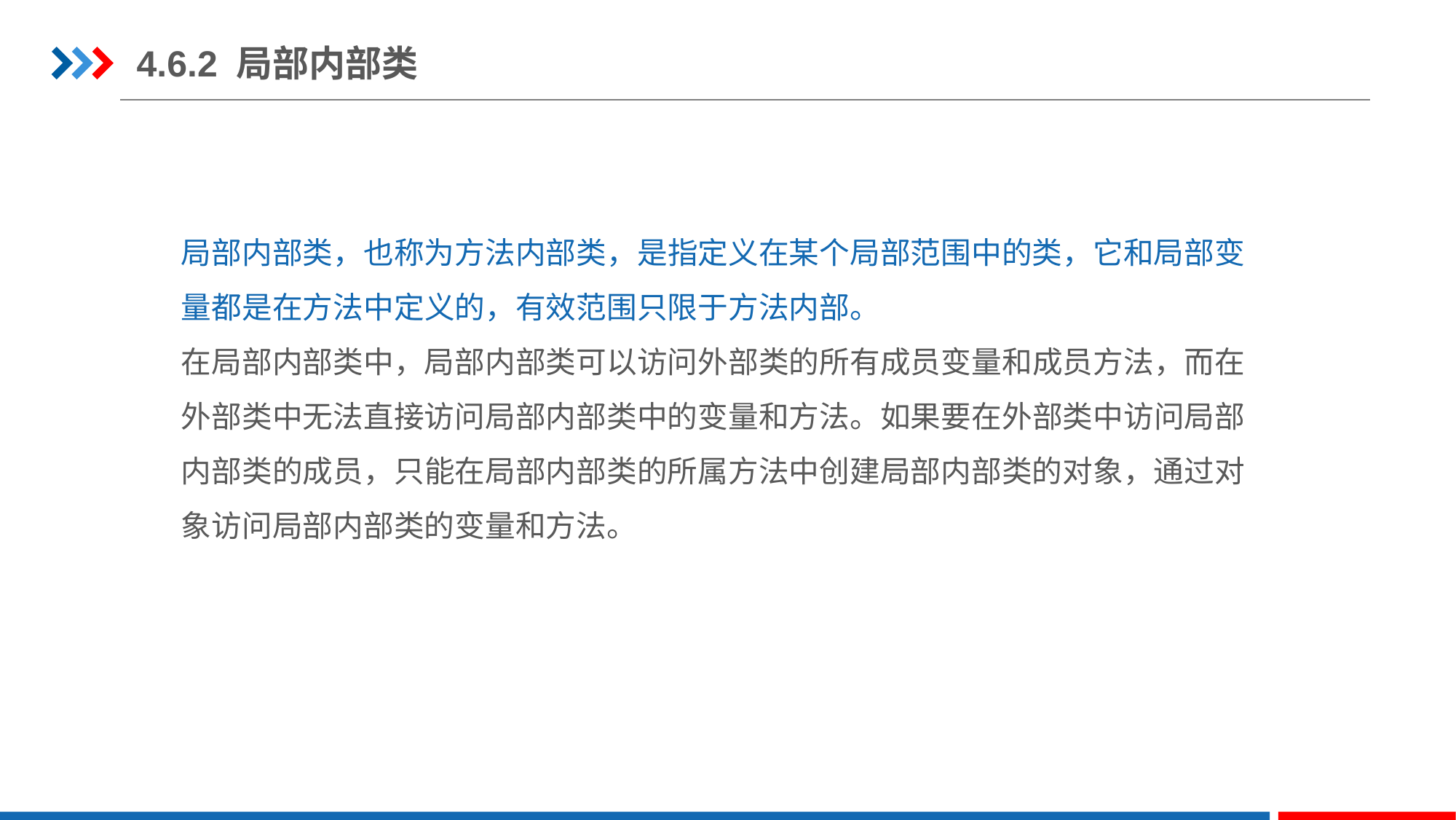

4.6.2 局部内部类
局部内部类，也称为方法内部类，是指定义在某个局部范围中的类，它和局部变量都是在方法中定义的，有效范围只限于方法内部。
在局部内部类中，局部内部类可以访问外部类的所有成员变量和成员方法，而在外部类中无法直接访问局部内部类中的变量和方法。如果要在外部类中访问局部内部类的成员，只能在局部内部类的所属方法中创建局部内部类的对象，通过对象访问局部内部类的变量和方法。